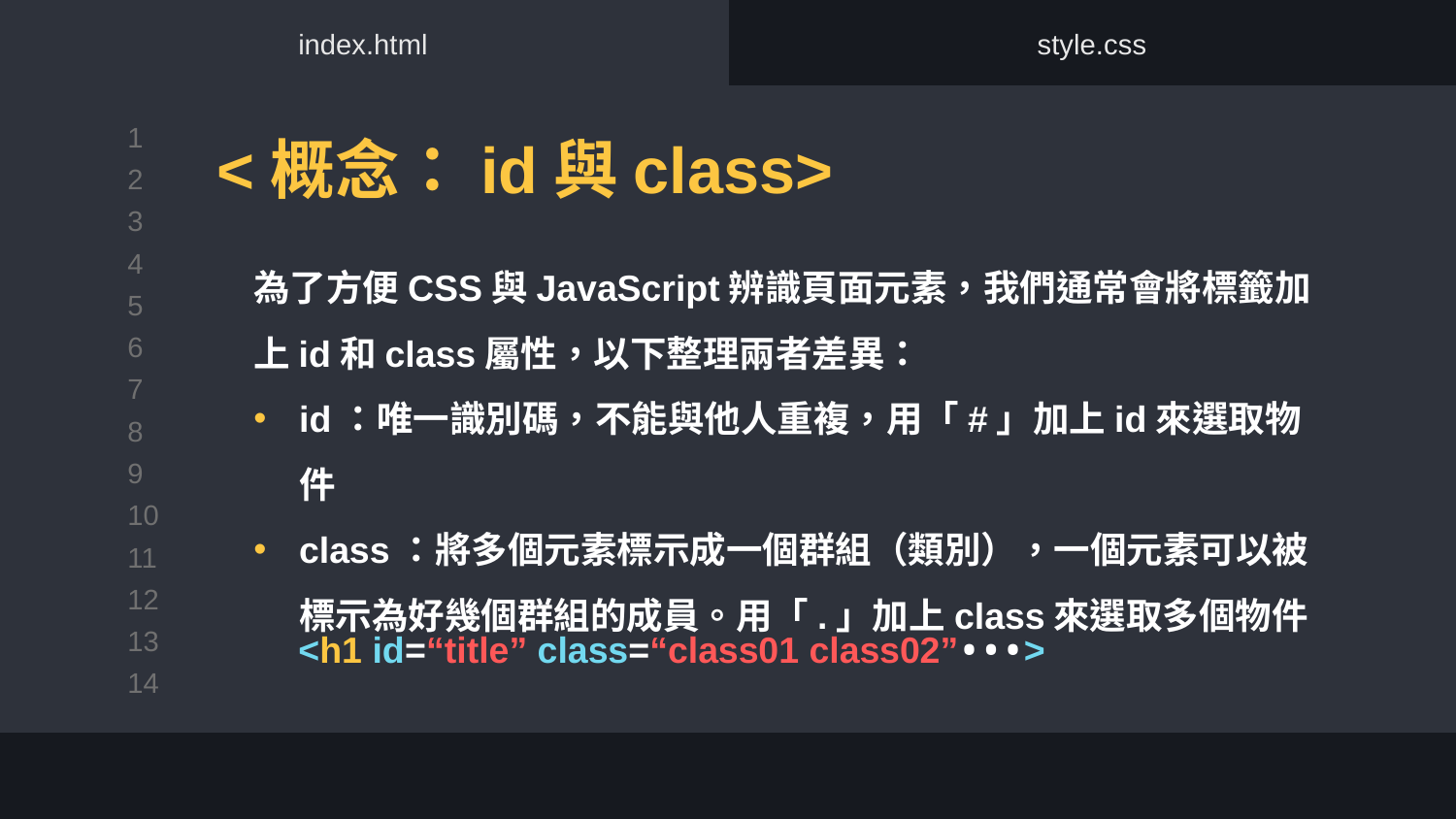

index.html
style.css
<概念：id與class>
為了方便CSS與JavaScript辨識頁面元素，我們通常會將標籤加上id和class屬性，以下整理兩者差異：
id：唯一識別碼，不能與他人重複，用「#」加上id來選取物件
class：將多個元素標示成一個群組（類別），一個元素可以被標示為好幾個群組的成員。用「.」加上class來選取多個物件

<h1 id=“title” class=“class01 class02”•••>